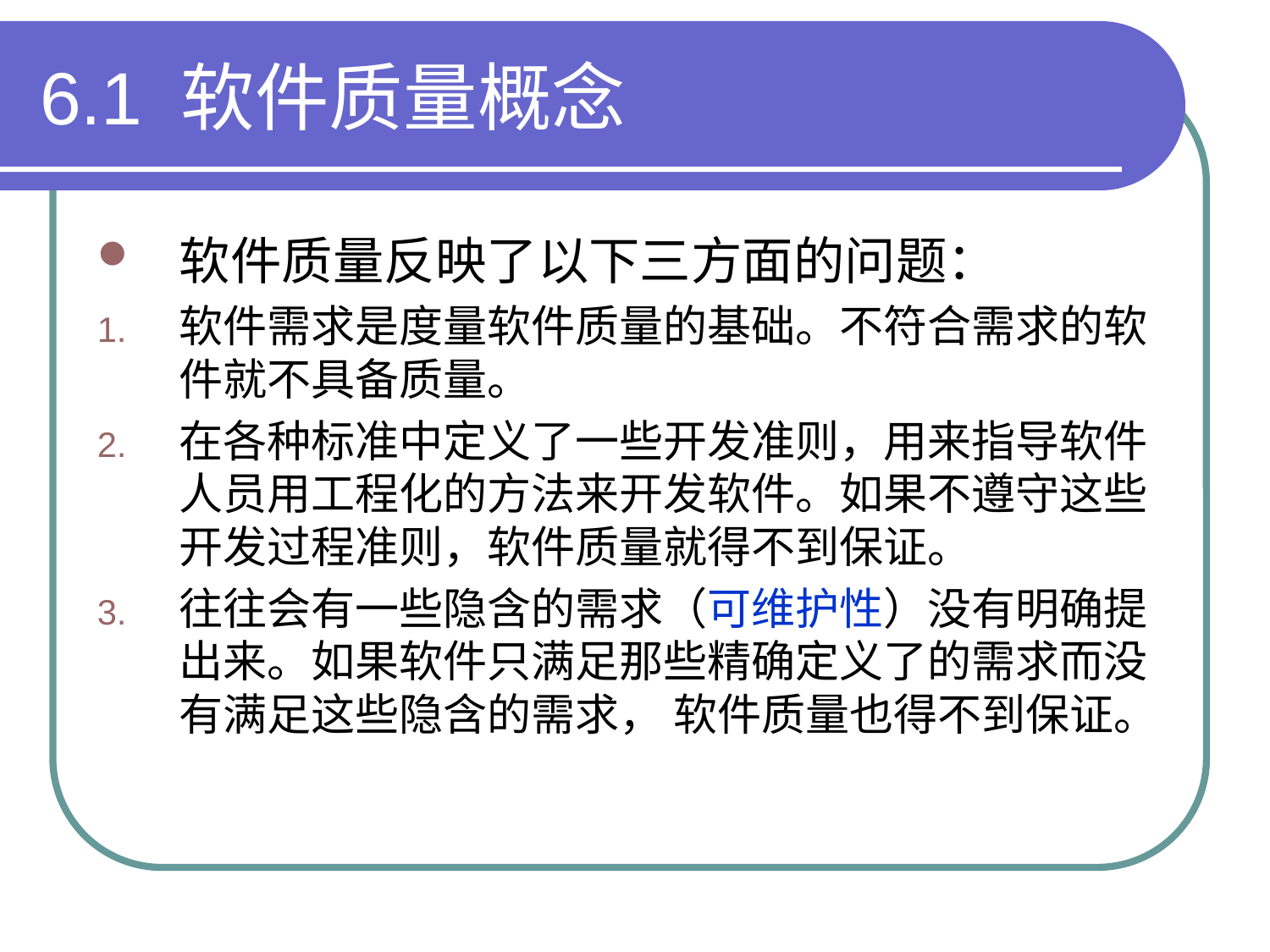

# 6.1 软件质量概念
软件质量反映了以下三方面的问题：
软件需求是度量软件质量的基础。不符合需求的软件就不具备质量。
在各种标准中定义了一些开发准则，用来指导软件人员用工程化的方法来开发软件。如果不遵守这些开发过程准则，软件质量就得不到保证。
往往会有一些隐含的需求（可维护性）没有明确提出来。如果软件只满足那些精确定义了的需求而没有满足这些隐含的需求， 软件质量也得不到保证。

7